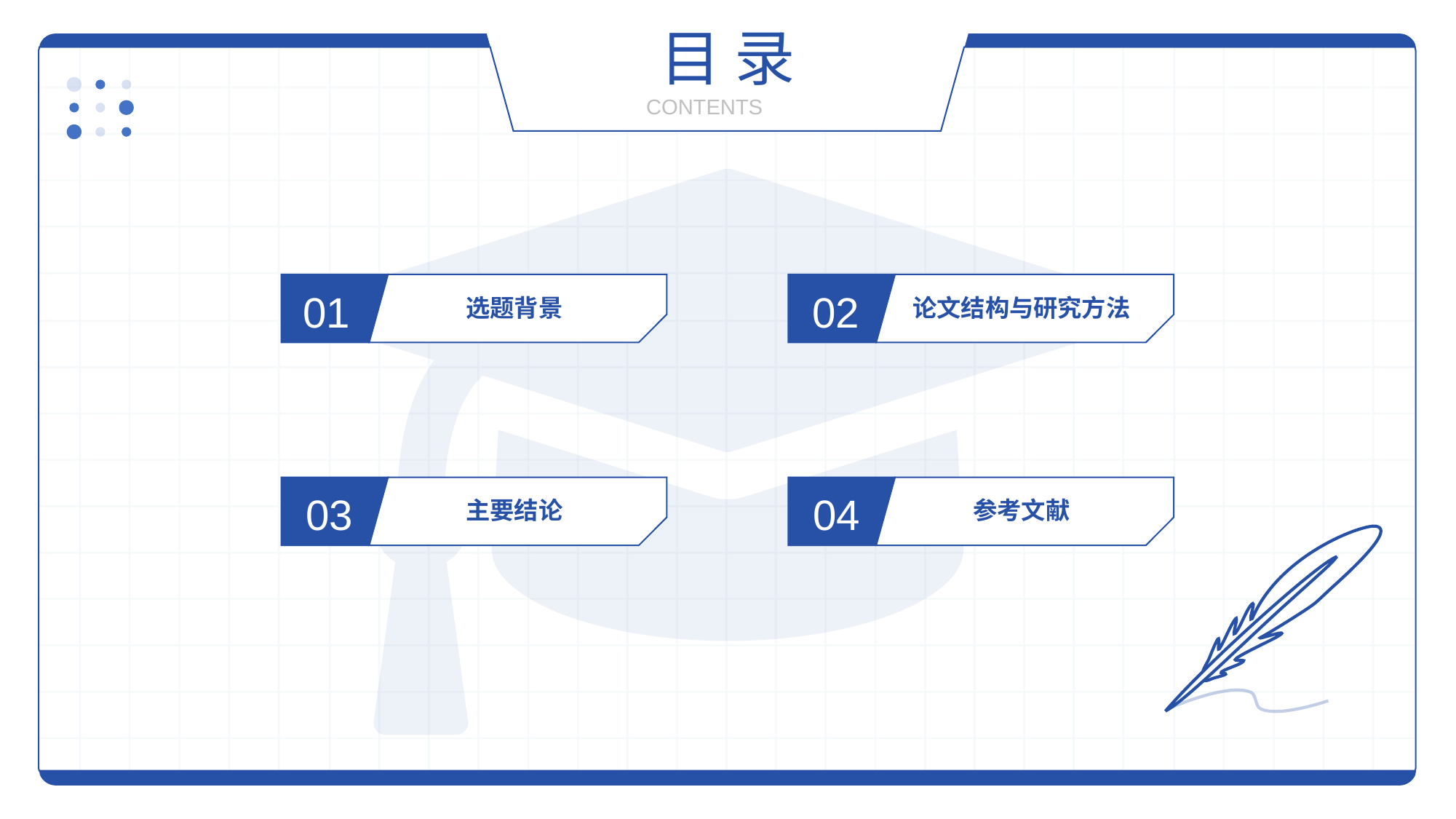

目 录

CONTENTS

01
选题背景

02
论文结构与研究方法

03
主要结论

04
参考文献